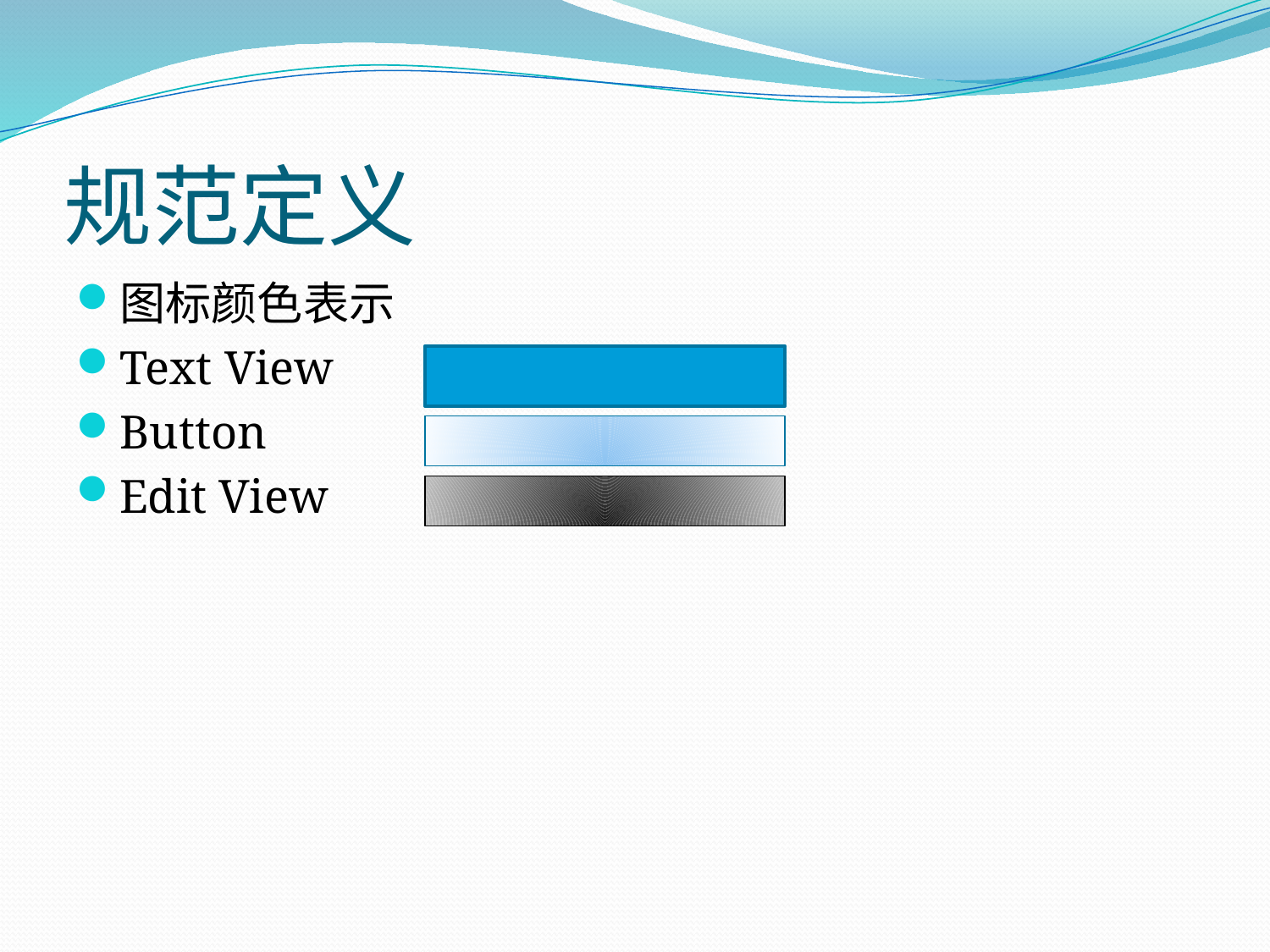

# 规范定义
图标颜色表示
Text View
Button
Edit View